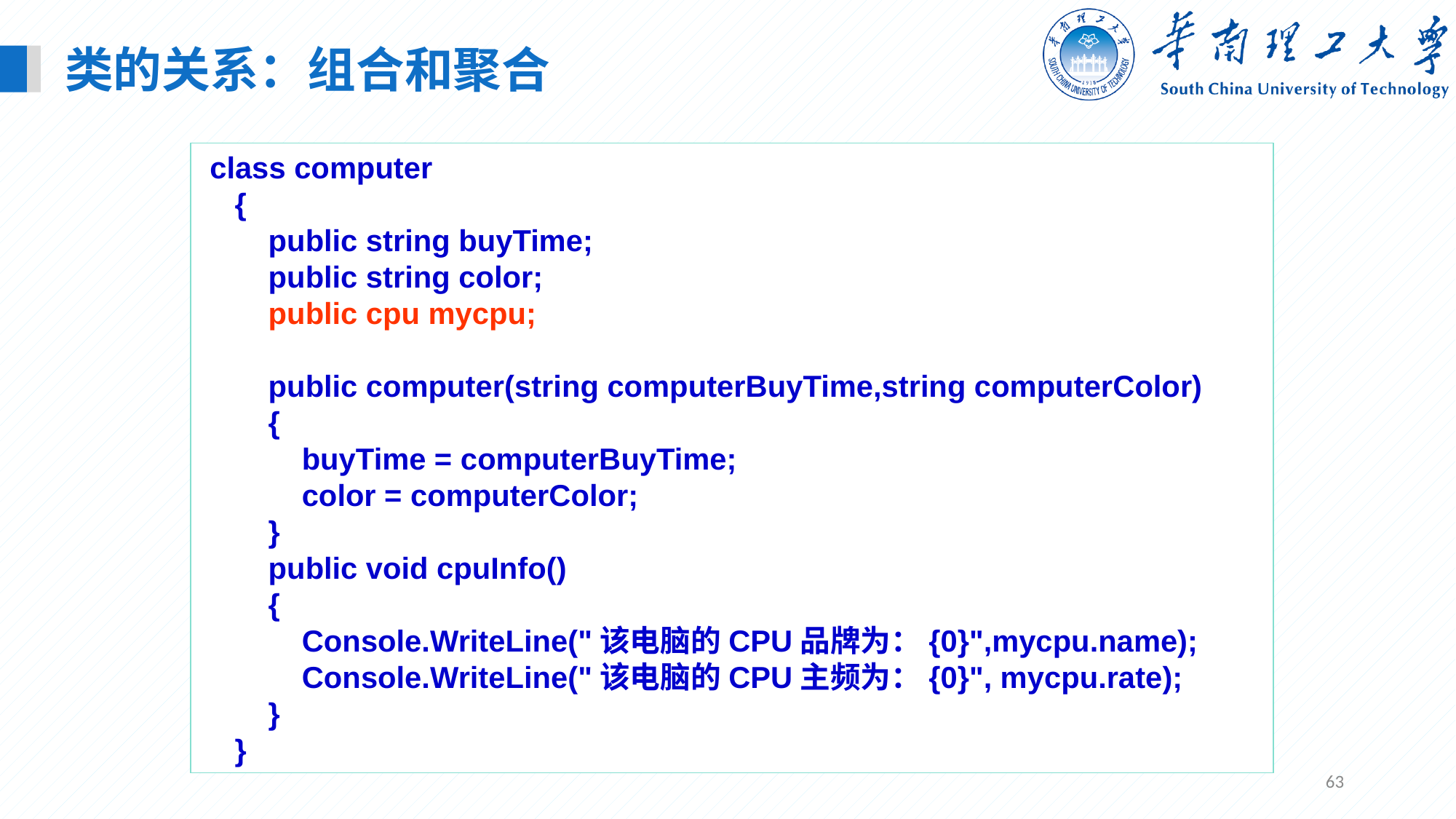

类的关系：组合和聚合
 class computer
    {
        public string buyTime;
        public string color;
        public cpu mycpu;

        public computer(string computerBuyTime,string computerColor)
        {
            buyTime = computerBuyTime;
            color = computerColor;
        }
        public void cpuInfo()
        {
            Console.WriteLine("该电脑的CPU品牌为：{0}",mycpu.name);
            Console.WriteLine("该电脑的CPU主频为：{0}", mycpu.rate);
        }
    }
63